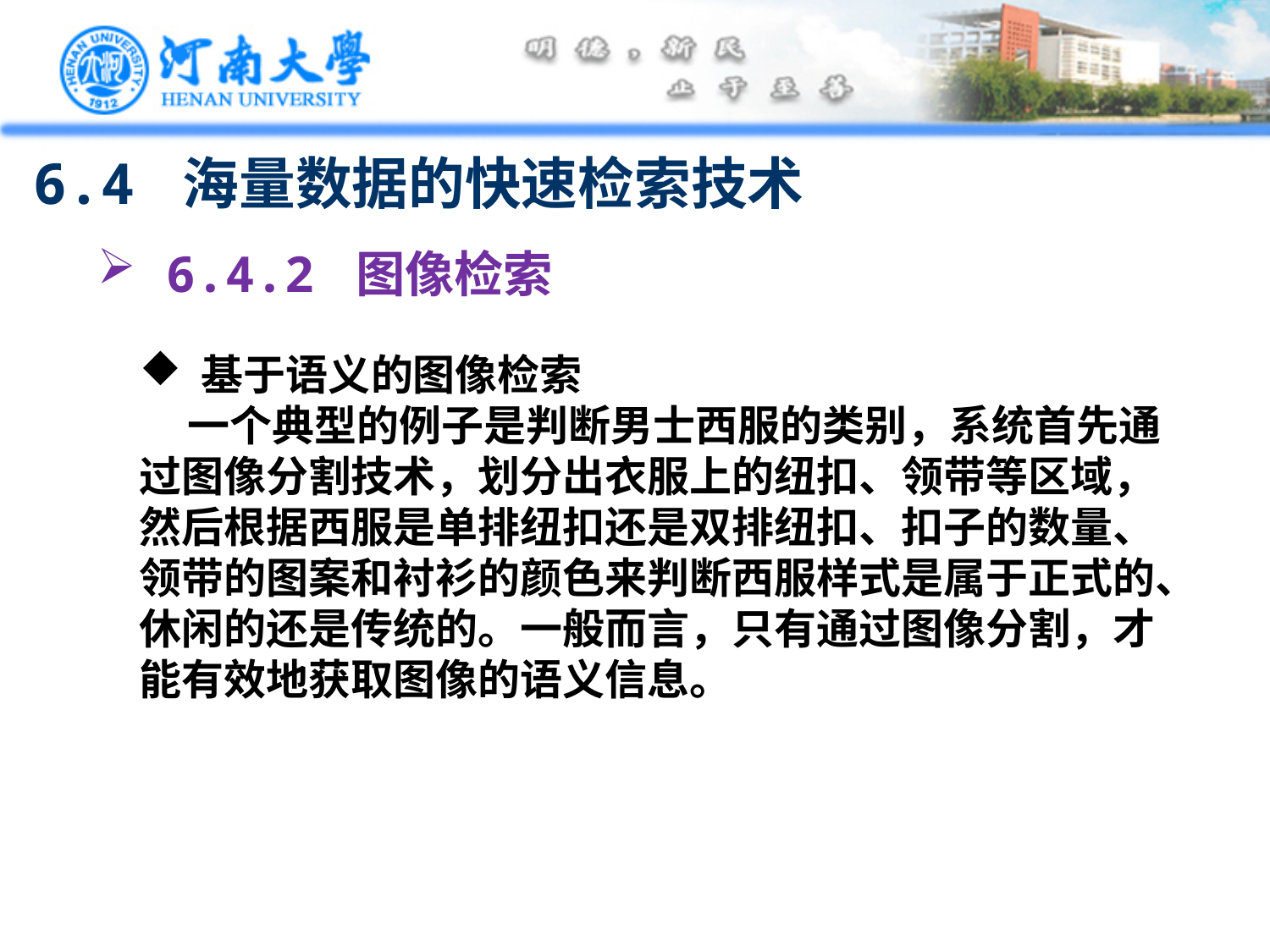

6.4 海量数据的快速检索技术
 6.4.2 图像检索
 基于语义的图像检索
    一个典型的例子是判断男士西服的类别，系统首先通过图像分割技术，划分出衣服上的纽扣、领带等区域，然后根据西服是单排纽扣还是双排纽扣、扣子的数量、领带的图案和衬衫的颜色来判断西服样式是属于正式的、休闲的还是传统的。一般而言，只有通过图像分割，才能有效地获取图像的语义信息。